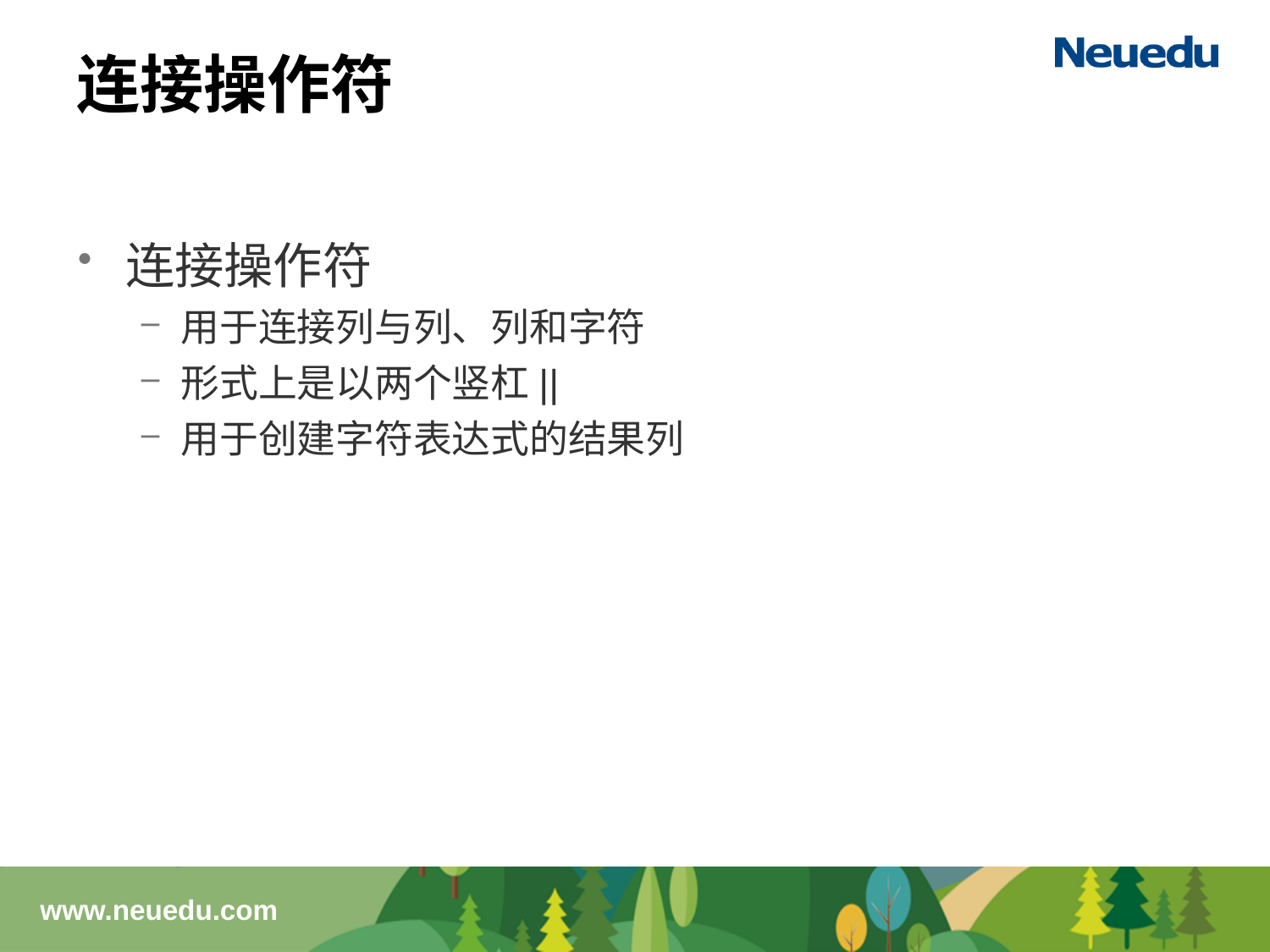

# 连接操作符
连接操作符
用于连接列与列、列和字符
形式上是以两个竖杠||
用于创建字符表达式的结果列